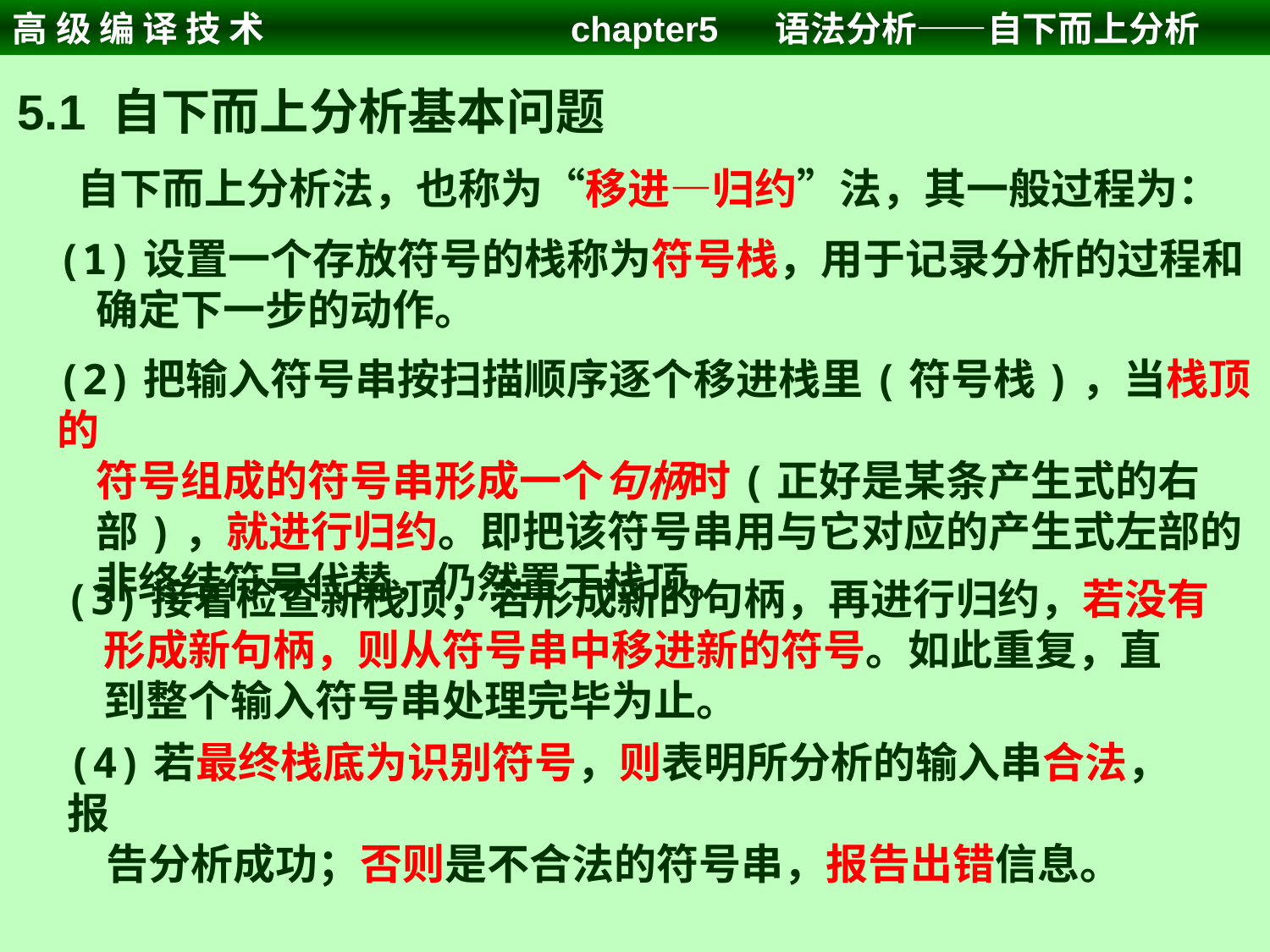

5.1 自下而上分析基本问题
 自下而上分析法，也称为“移进—归约”法，其一般过程为：
(1)设置一个存放符号的栈称为符号栈，用于记录分析的过程和
   确定下一步的动作。
(2)把输入符号串按扫描顺序逐个移进栈里(符号栈)，当栈顶的
   符号组成的符号串形成一个句柄时(正好是某条产生式的右
   部)，就进行归约。即把该符号串用与它对应的产生式左部的
   非终结符号代替，仍然置于栈顶。
(3)接着检查新栈顶，若形成新的句柄，再进行归约，若没有
   形成新句柄，则从符号串中移进新的符号。如此重复，直
   到整个输入符号串处理完毕为止。
(4)若最终栈底为识别符号，则表明所分析的输入串合法，报
   告分析成功；否则是不合法的符号串，报告出错信息。